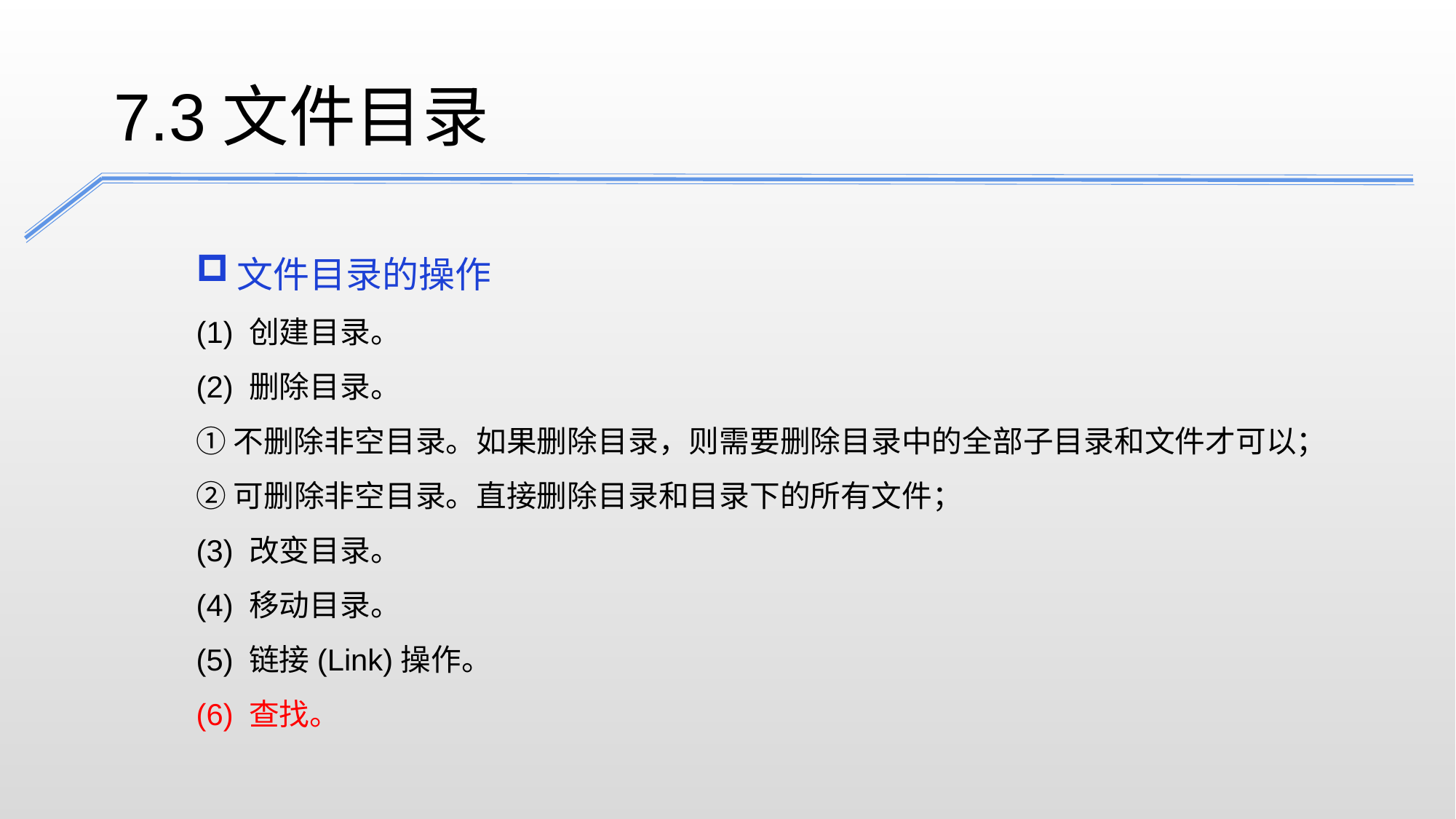

7.3文件目录
文件目录的操作
(1) 创建目录。
(2) 删除目录。
① 不删除非空目录。如果删除目录，则需要删除目录中的全部子目录和文件才可以；
② 可删除非空目录。直接删除目录和目录下的所有文件；
(3) 改变目录。
(4) 移动目录。
(5) 链接(Link)操作。
(6) 查找。